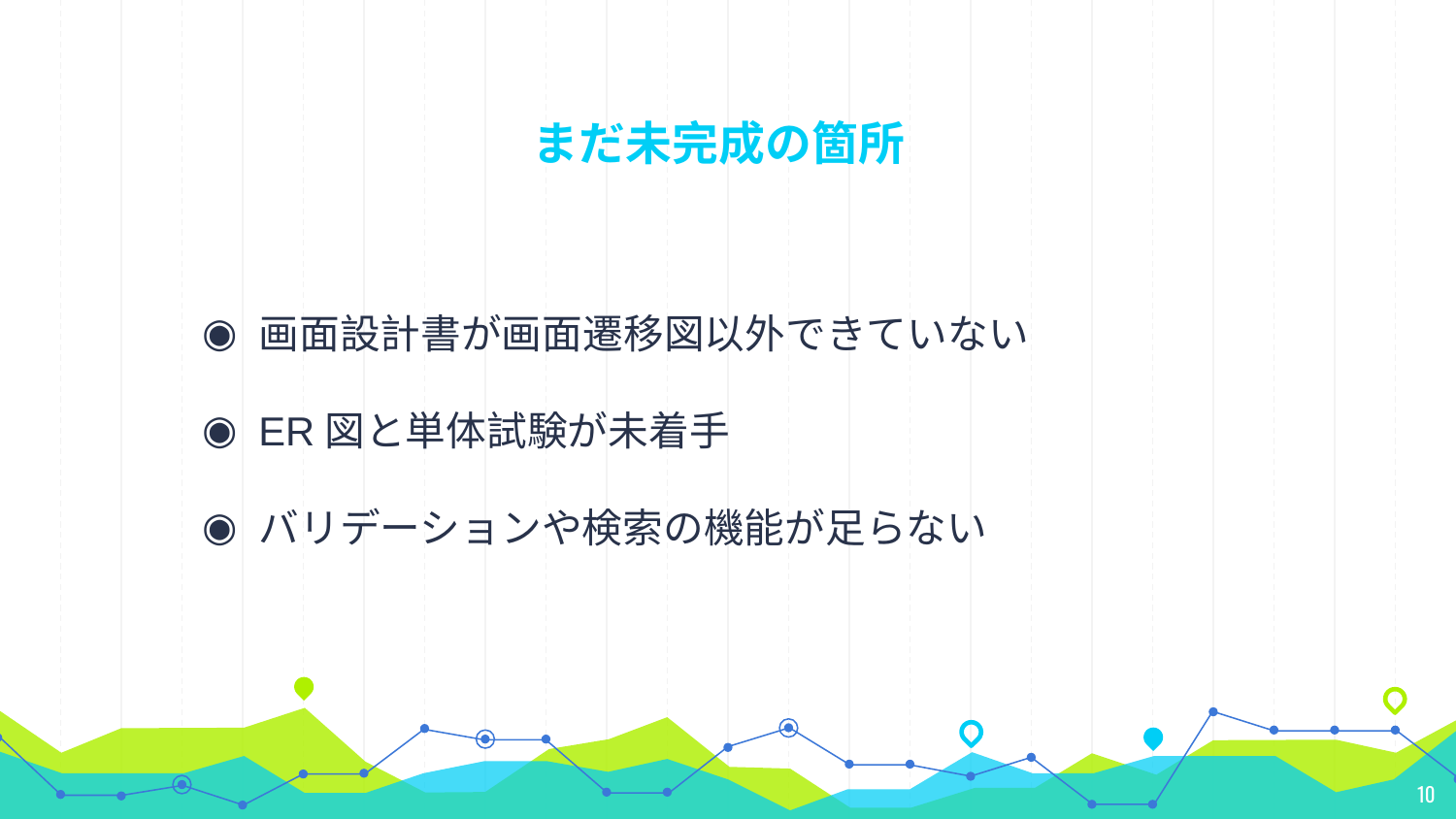

# まだ未完成の箇所
画面設計書が画面遷移図以外できていない
ER図と単体試験が未着手
バリデーションや検索の機能が足らない

10